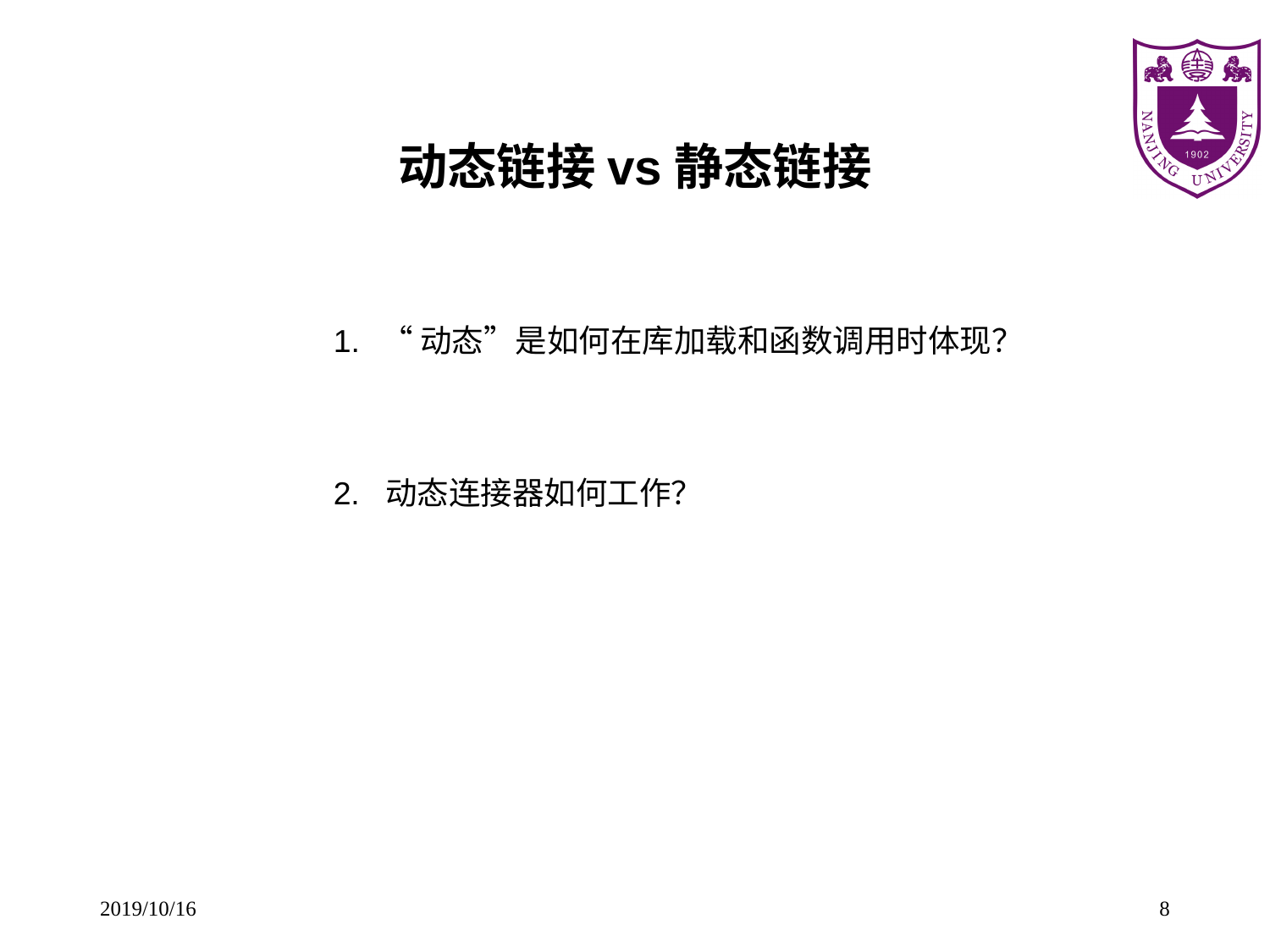

动态链接vs静态链接
“动态”是如何在库加载和函数调用时体现？

2.  动态连接器如何工作？
2019/10/16
8